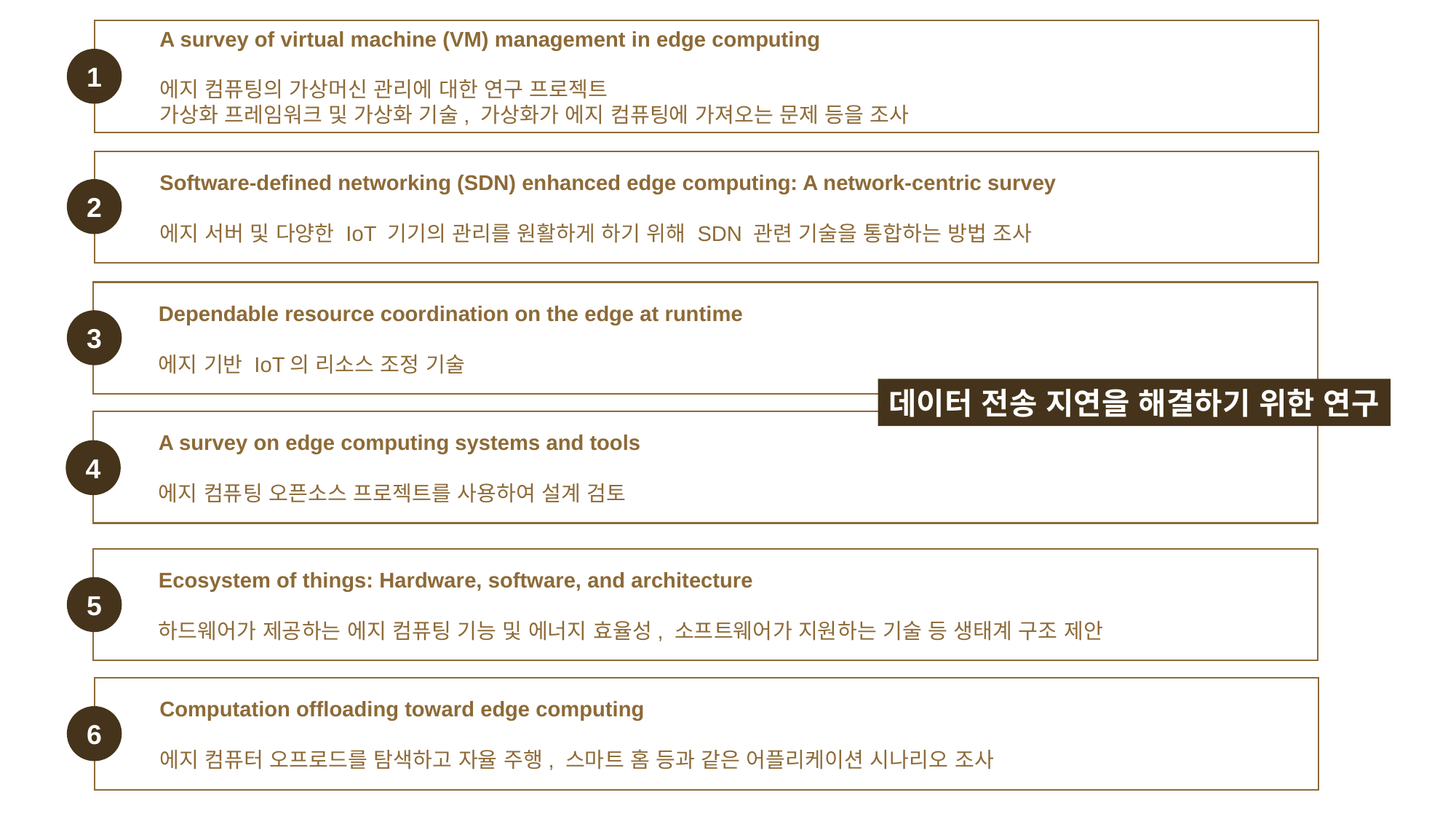

A survey of virtual machine (VM) management in edge computing

에지 컴퓨팅의 가상머신 관리에 대한 연구 프로젝트
가상화 프레임워크 및 가상화 기술, 가상화가 에지 컴퓨팅에 가져오는 문제 등을 조사
1
Software-defined networking (SDN) enhanced edge computing: A network-centric survey

에지 서버 및 다양한 IoT 기기의 관리를 원활하게 하기 위해 SDN 관련 기술을 통합하는 방법 조사
2
Dependable resource coordination on the edge at runtime

에지 기반 IoT의 리소스 조정 기술
3
데이터 전송 지연을 해결하기 위한 연구
A survey on edge computing systems and tools

에지 컴퓨팅 오픈소스 프로젝트를 사용하여 설계 검토
4
Ecosystem of things: Hardware, software, and architecture

하드웨어가 제공하는 에지 컴퓨팅 기능 및 에너지 효율성, 소프트웨어가 지원하는 기술 등 생태계 구조 제안
5
Computation offloading toward edge computing

에지 컴퓨터 오프로드를 탐색하고 자율 주행, 스마트 홈 등과 같은 어플리케이션 시나리오 조사
6